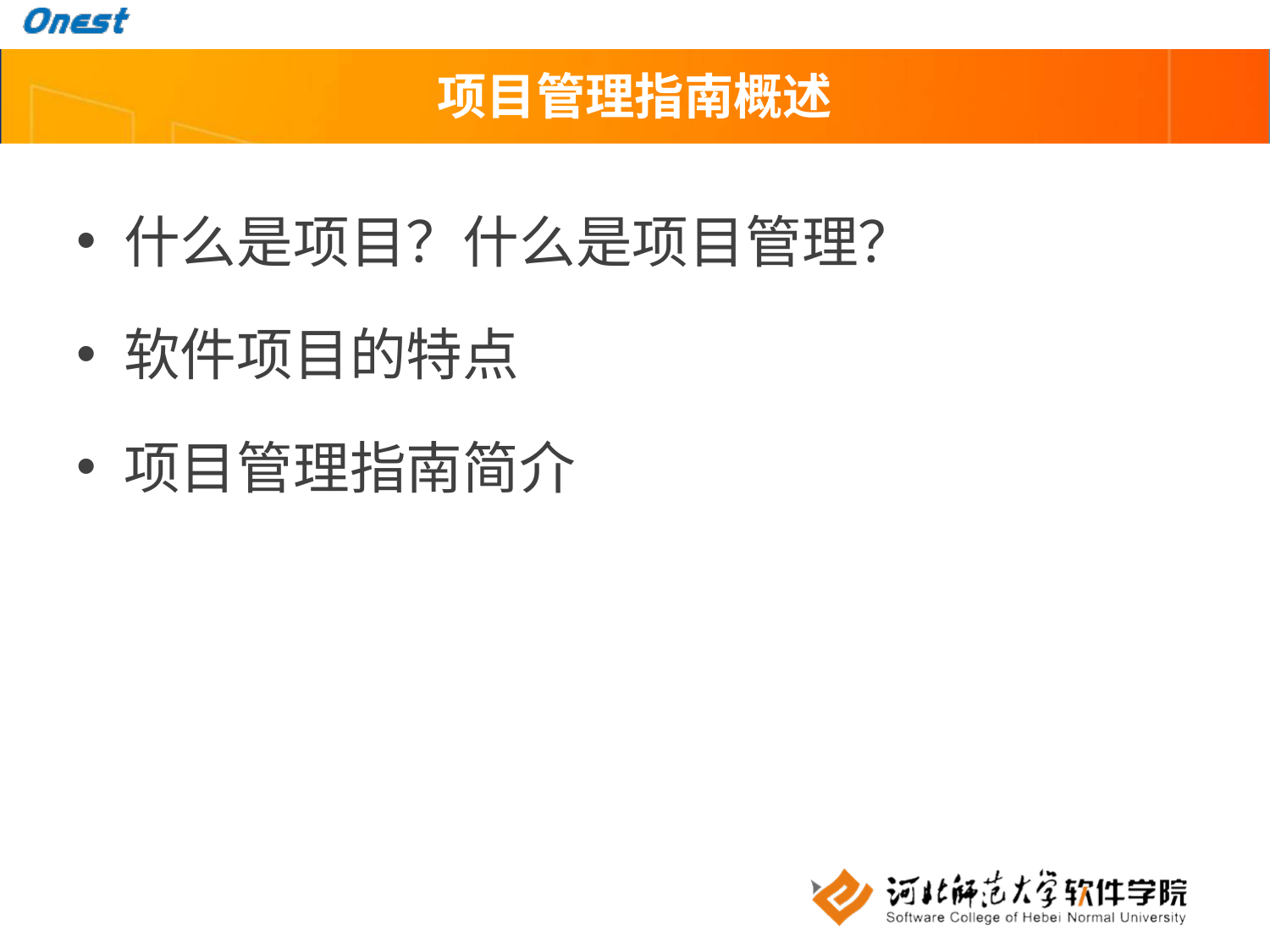

# 项目管理指南概述
什么是项目？什么是项目管理？
软件项目的特点
项目管理指南简介